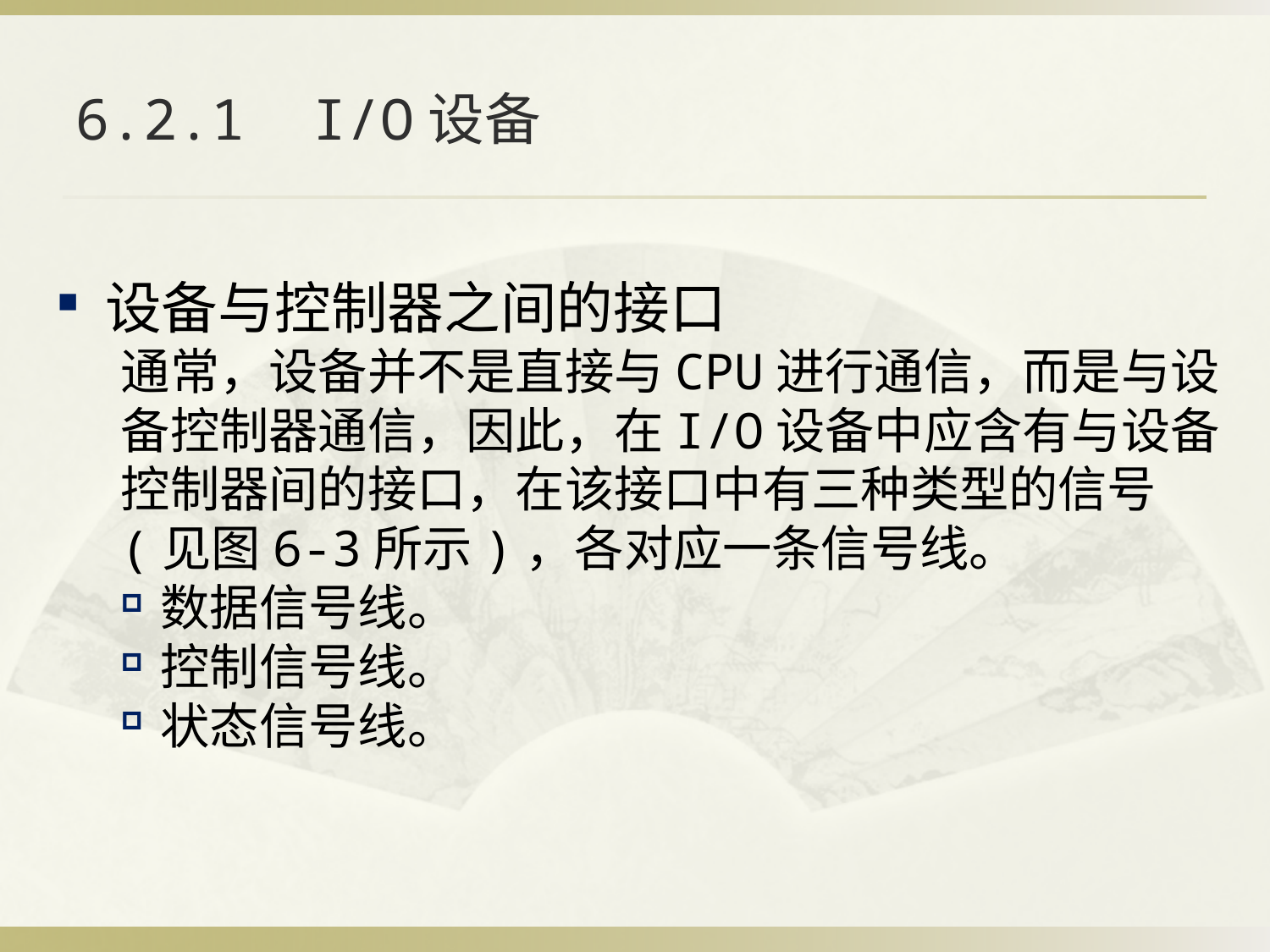

# 6.2.1  I/O设备
设备与控制器之间的接口
通常，设备并不是直接与CPU进行通信，而是与设备控制器通信，因此，在I/O设备中应含有与设备控制器间的接口，在该接口中有三种类型的信号(见图6-3所示)，各对应一条信号线。
数据信号线。
控制信号线。
状态信号线。

18